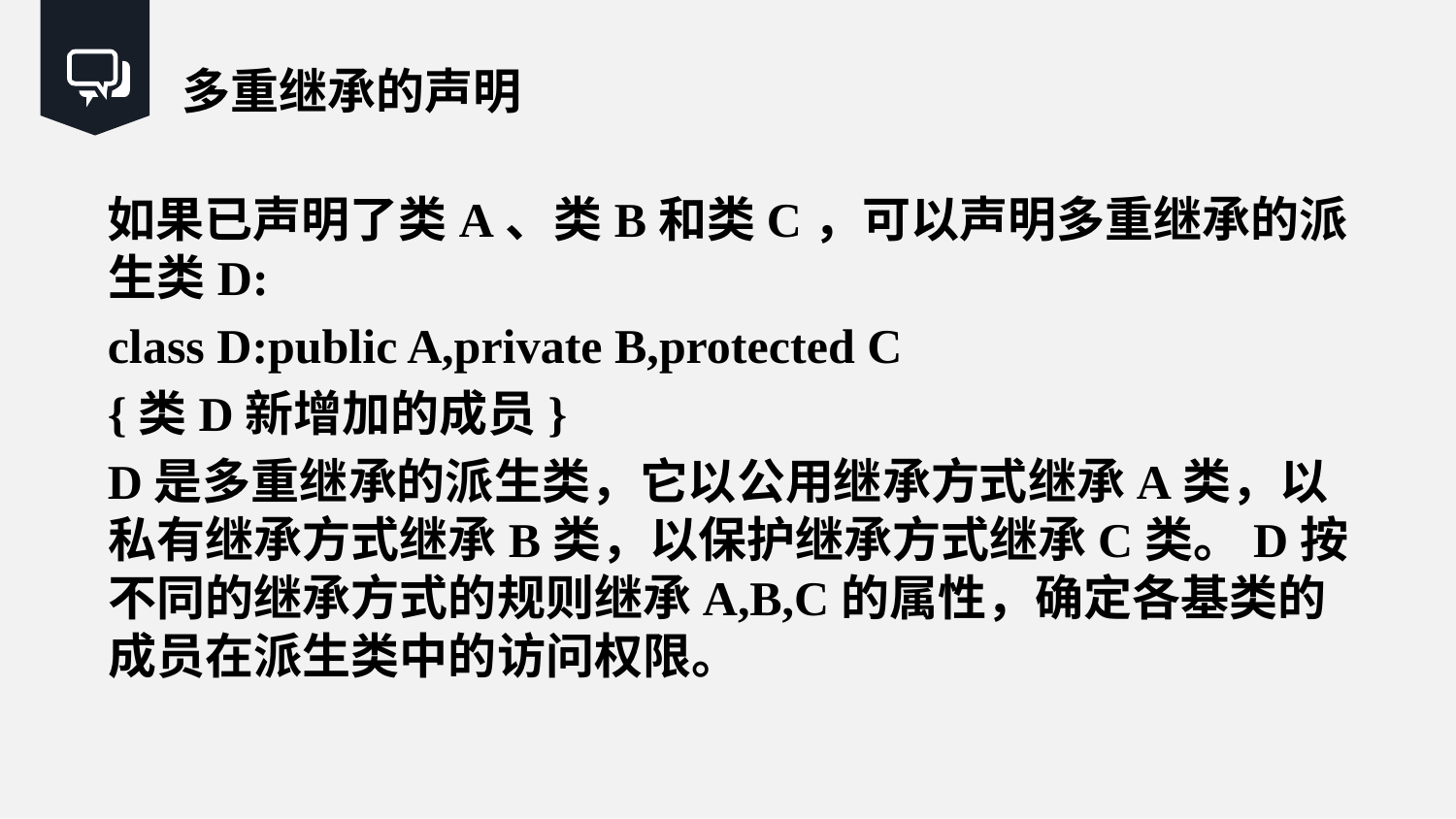

多重继承的声明
如果已声明了类A、类B和类C，可以声明多重继承的派生类D:
class D:public A,private B,protected C
{类D新增加的成员}
D是多重继承的派生类，它以公用继承方式继承A类，以私有继承方式继承B类，以保护继承方式继承C类。D按不同的继承方式的规则继承A,B,C的属性，确定各基类的成员在派生类中的访问权限。